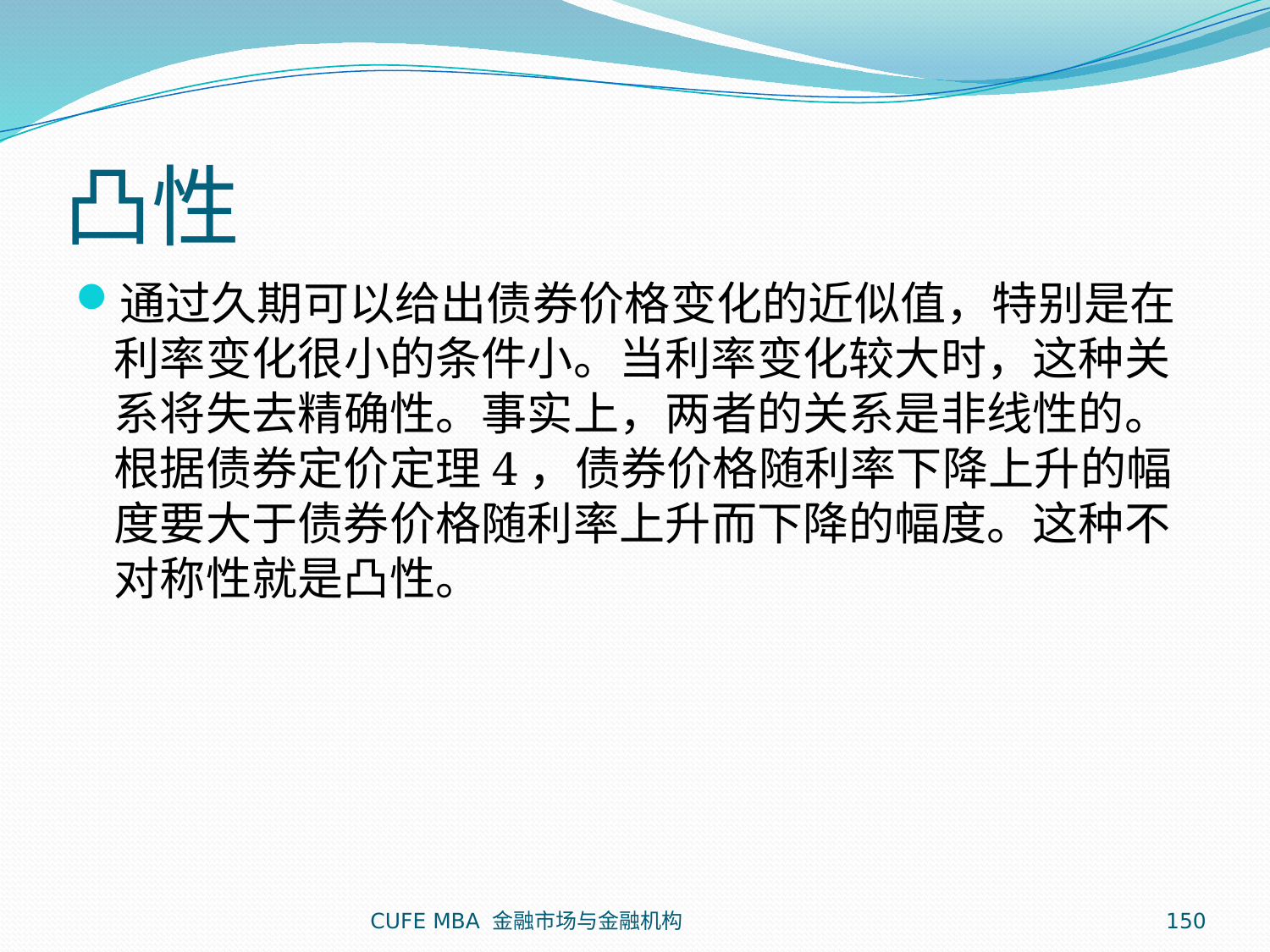

# 凸性
通过久期可以给出债券价格变化的近似值，特别是在利率变化很小的条件小。当利率变化较大时，这种关系将失去精确性。事实上，两者的关系是非线性的。根据债券定价定理4，债券价格随利率下降上升的幅度要大于债券价格随利率上升而下降的幅度。这种不对称性就是凸性。
CUFE MBA 金融市场与金融机构
150